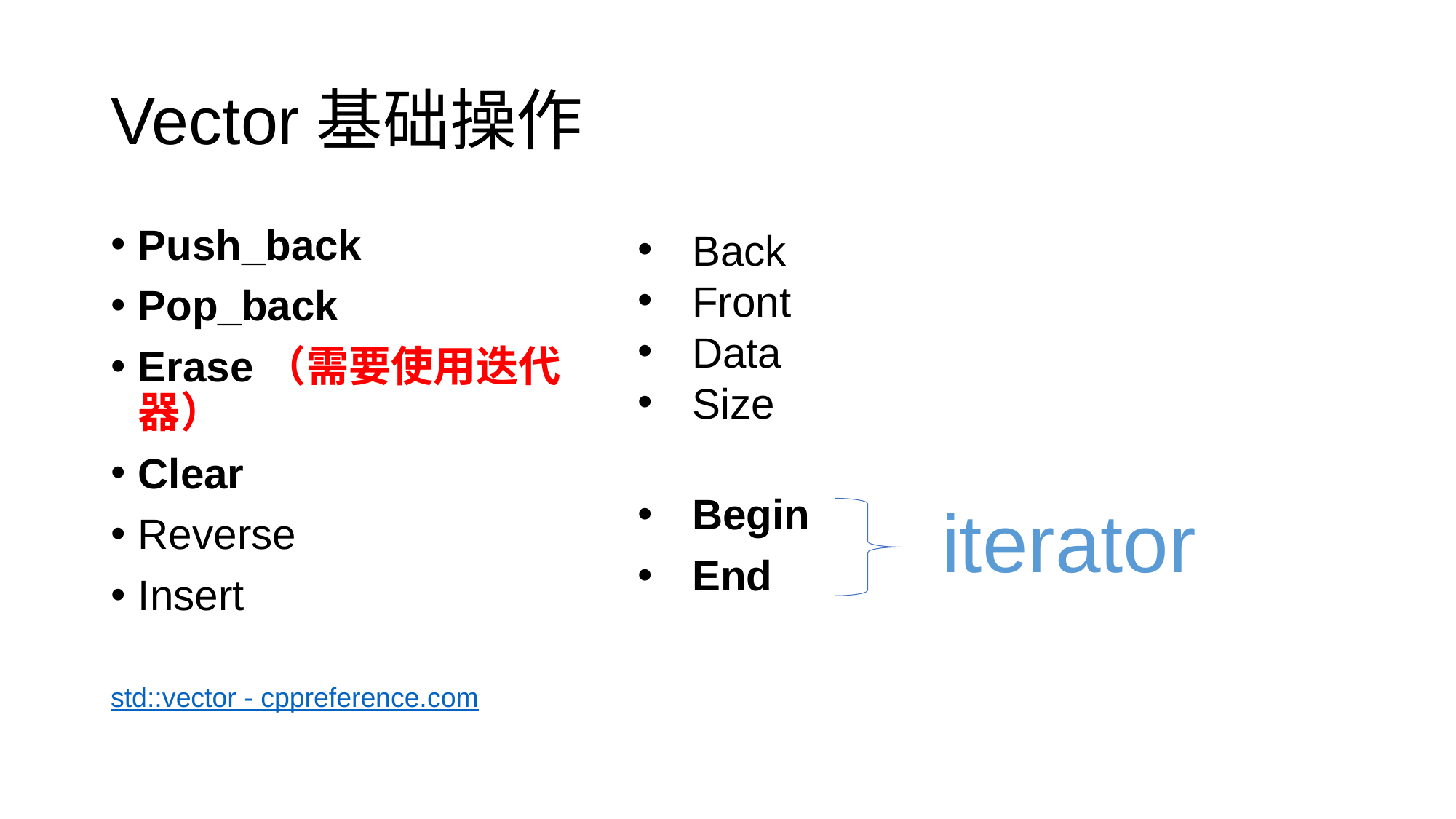

# Vector基础操作
Push_back
Pop_back
Erase（需要使用迭代器）
Clear
Reverse
Insert

Back
Front
Data
Size

Begin
End

iterator

std::vector - cppreference.com